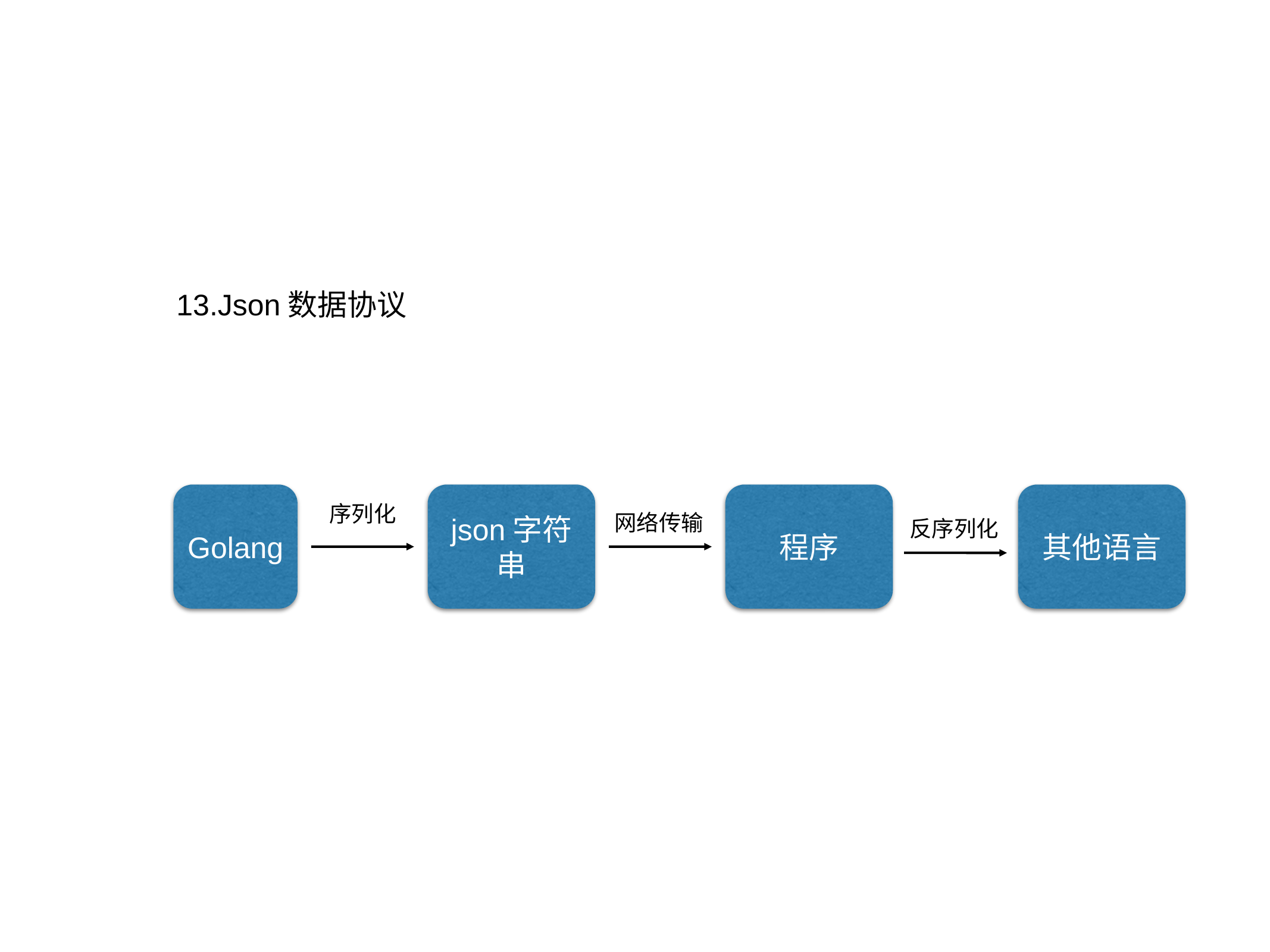

Json数据协议
Golang
json字符串
程序
其他语言
序列化
网络传输
反序列化